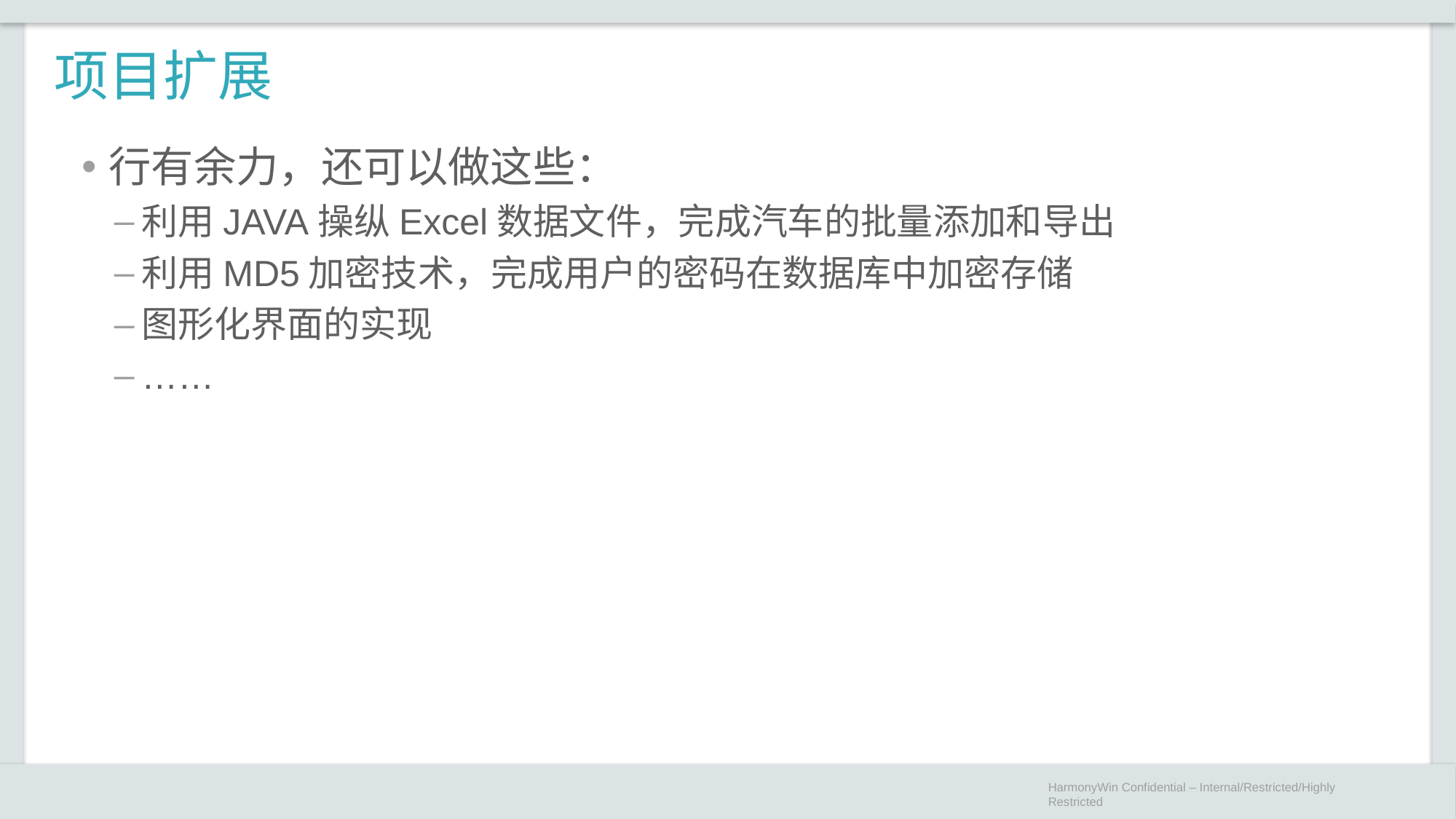

# 项目扩展
行有余力，还可以做这些：
利用JAVA操纵Excel数据文件，完成汽车的批量添加和导出
利用MD5加密技术，完成用户的密码在数据库中加密存储
图形化界面的实现
……

HarmonyWin Confidential – Internal/Restricted/Highly Restricted